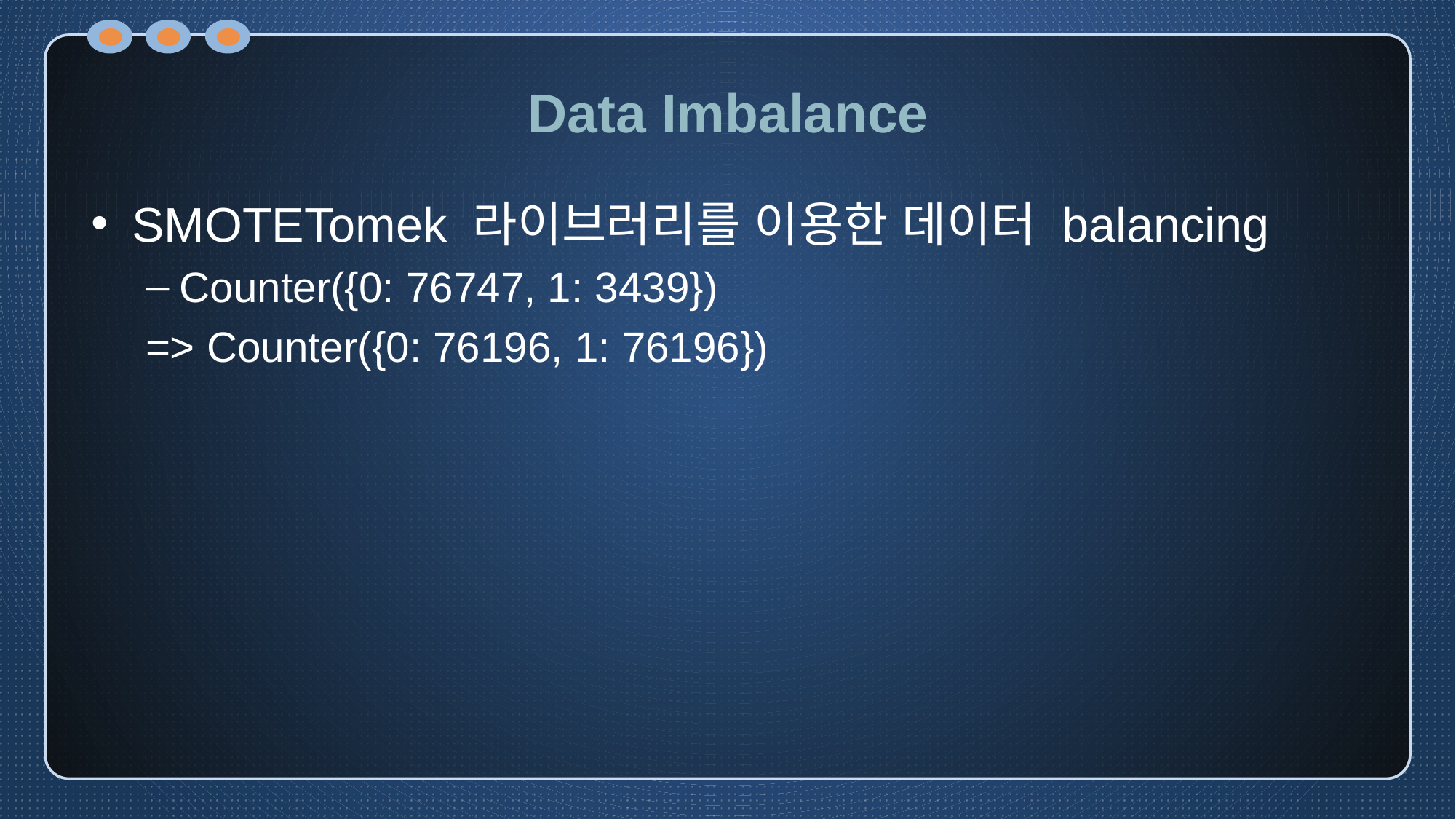

# Data Imbalance
SMOTETomek 라이브러리를 이용한 데이터 balancing
Counter({0: 76747, 1: 3439})
=> Counter({0: 76196, 1: 76196})